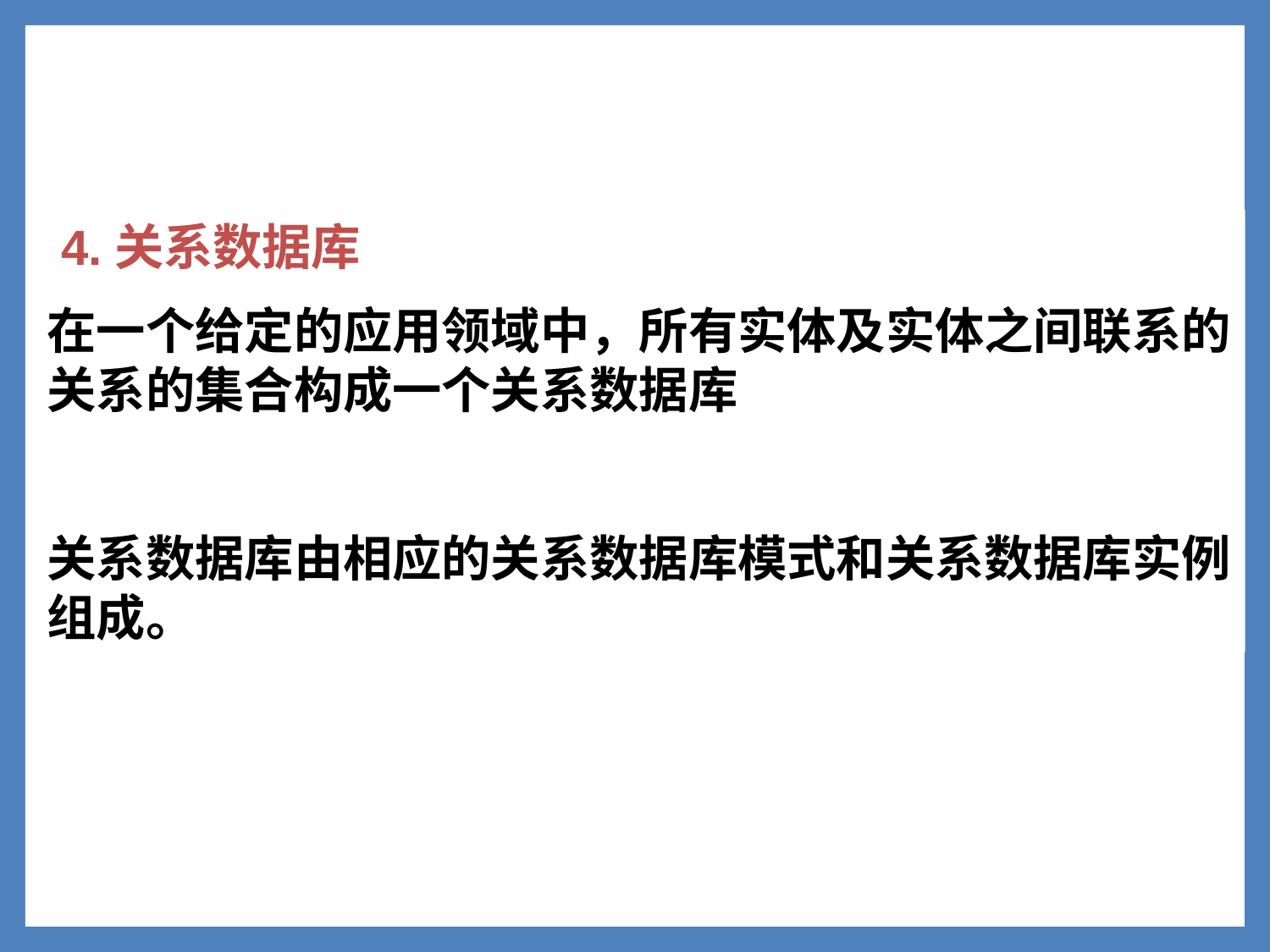

4.关系数据库
在一个给定的应用领域中，所有实体及实体之间联系的关系的集合构成一个关系数据库

关系数据库由相应的关系数据库模式和关系数据库实例组成。
1